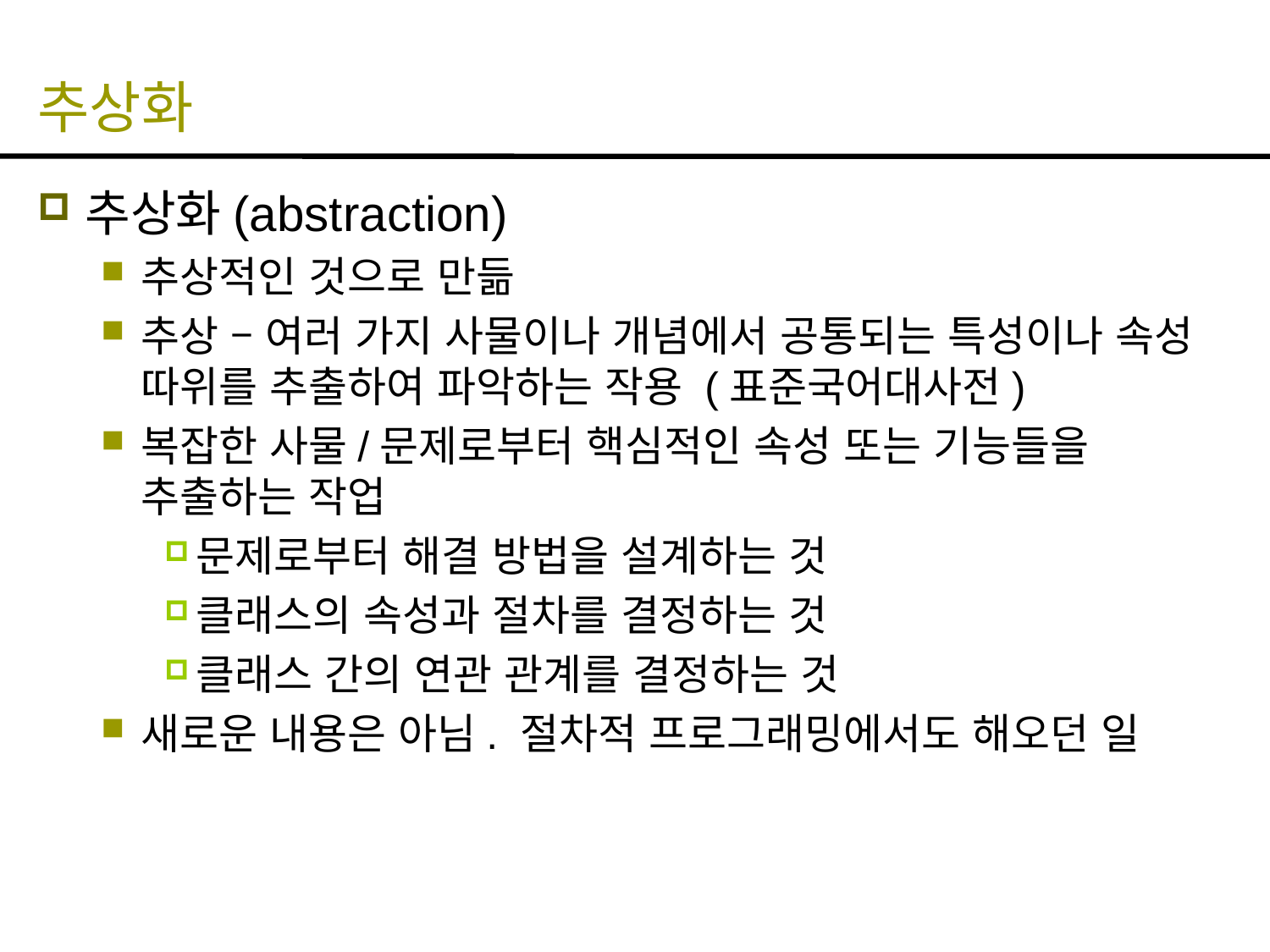

# 추상화
추상화(abstraction)
추상적인 것으로 만듦
추상 – 여러 가지 사물이나 개념에서 공통되는 특성이나 속성 따위를 추출하여 파악하는 작용 (표준국어대사전)
복잡한 사물/문제로부터 핵심적인 속성 또는 기능들을 추출하는 작업
문제로부터 해결 방법을 설계하는 것
클래스의 속성과 절차를 결정하는 것
클래스 간의 연관 관계를 결정하는 것
새로운 내용은 아님. 절차적 프로그래밍에서도 해오던 일